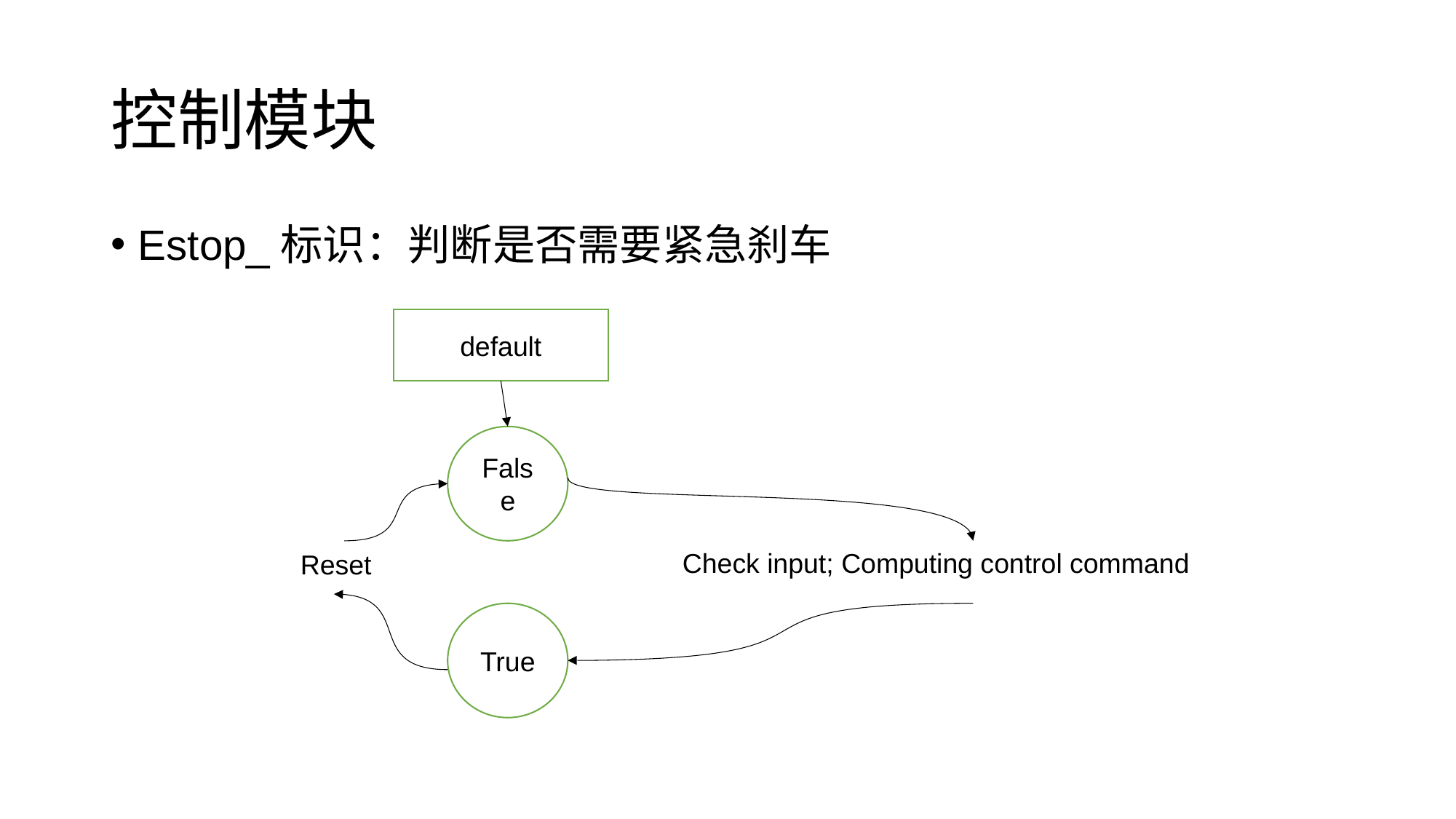

# 控制模块
Estop_标识：判断是否需要紧急刹车
default
False
Check input; Computing control command
Reset
True